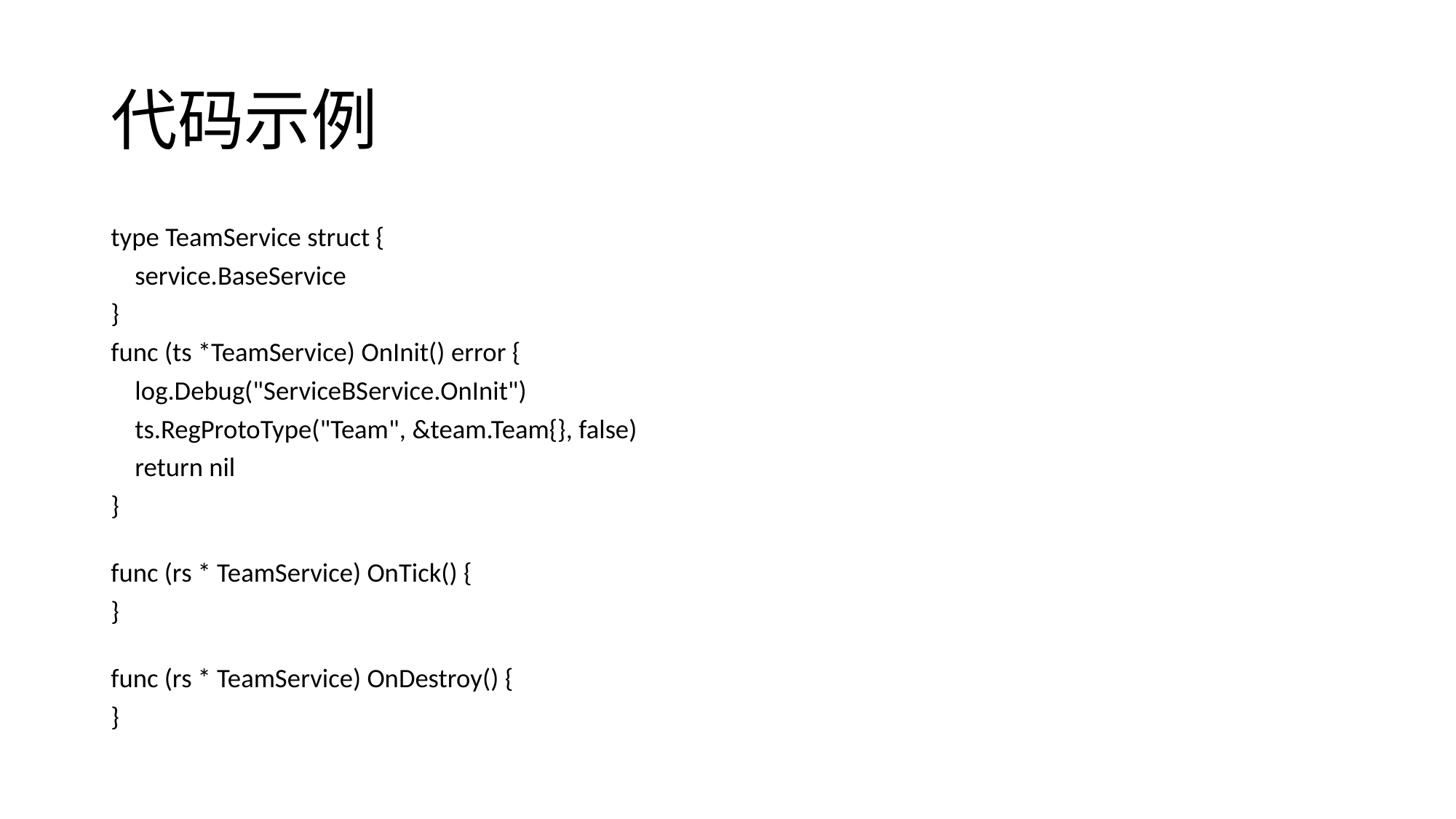

# 代码示例
type TeamService struct {
    service.BaseService
}
func (ts *TeamService) OnInit() error {
    log.Debug("ServiceBService.OnInit")
    ts.RegProtoType("Team", &team.Team{}, false)
    return nil
}
func (rs * TeamService) OnTick() {
}
func (rs * TeamService) OnDestroy() {
}